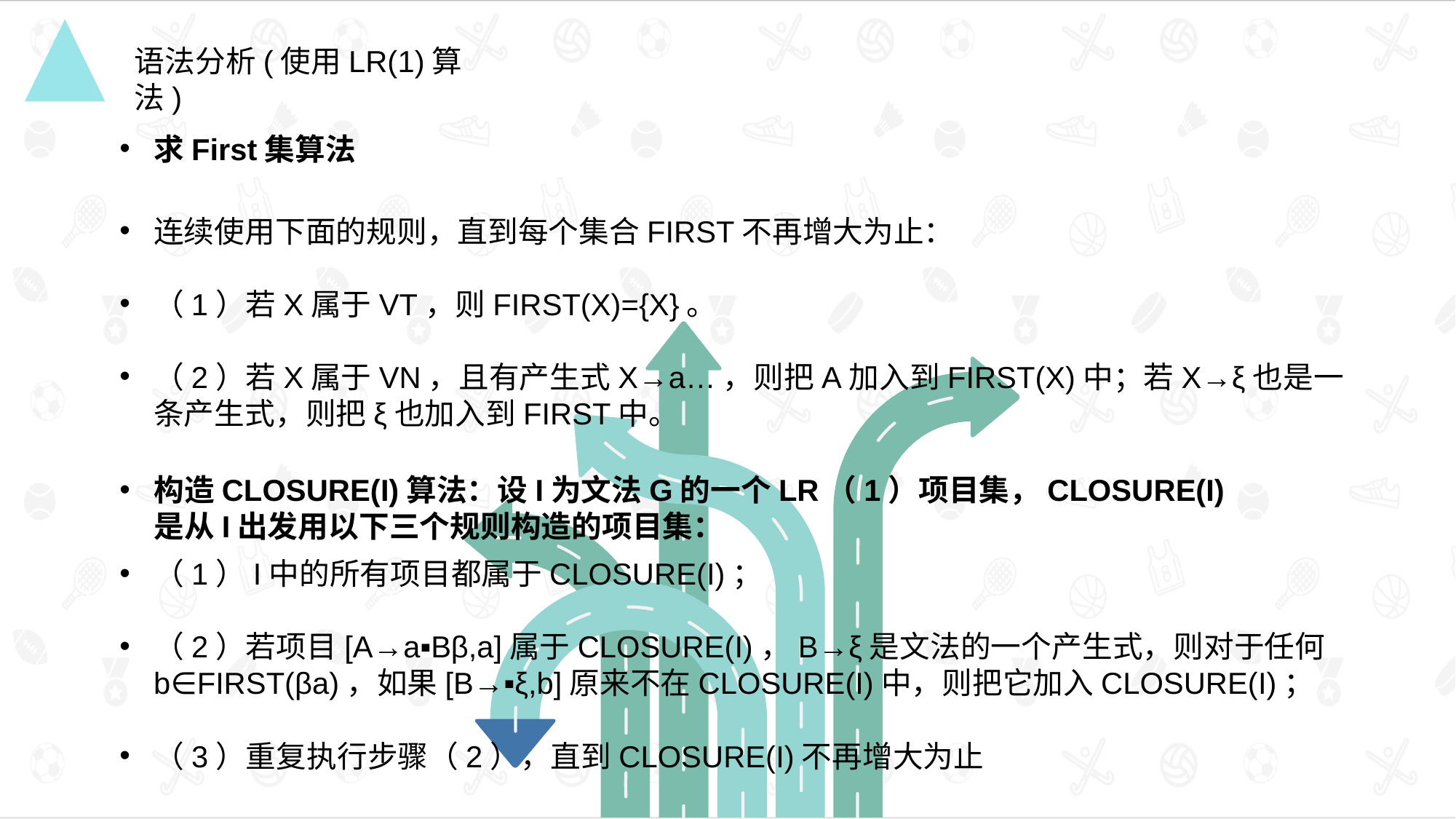

语法分析(使用LR(1)算法)
求First集算法
连续使用下面的规则，直到每个集合FIRST不再增大为止：

（1）若X属于VT，则FIRST(X)={X}。

（2）若X属于VN，且有产生式X→a…，则把A加入到FIRST(X)中；若X→ξ也是一条产生式，则把ξ也加入到FIRST中。

构造CLOSURE(I)算法：设I为文法G的一个LR（1）项目集，CLOSURE(I)是从I出发用以下三个规则构造的项目集：

（1）I中的所有项目都属于CLOSURE(I)；

（2）若项目[A→a▪Bβ,a]属于CLOSURE(I)，B→ξ是文法的一个产生式，则对于任何b∈FIRST(βa)，如果[B→▪ξ,b]原来不在CLOSURE(I)中，则把它加入CLOSURE(I)；

（3）重复执行步骤（2），直到CLOSURE(I)不再增大为止